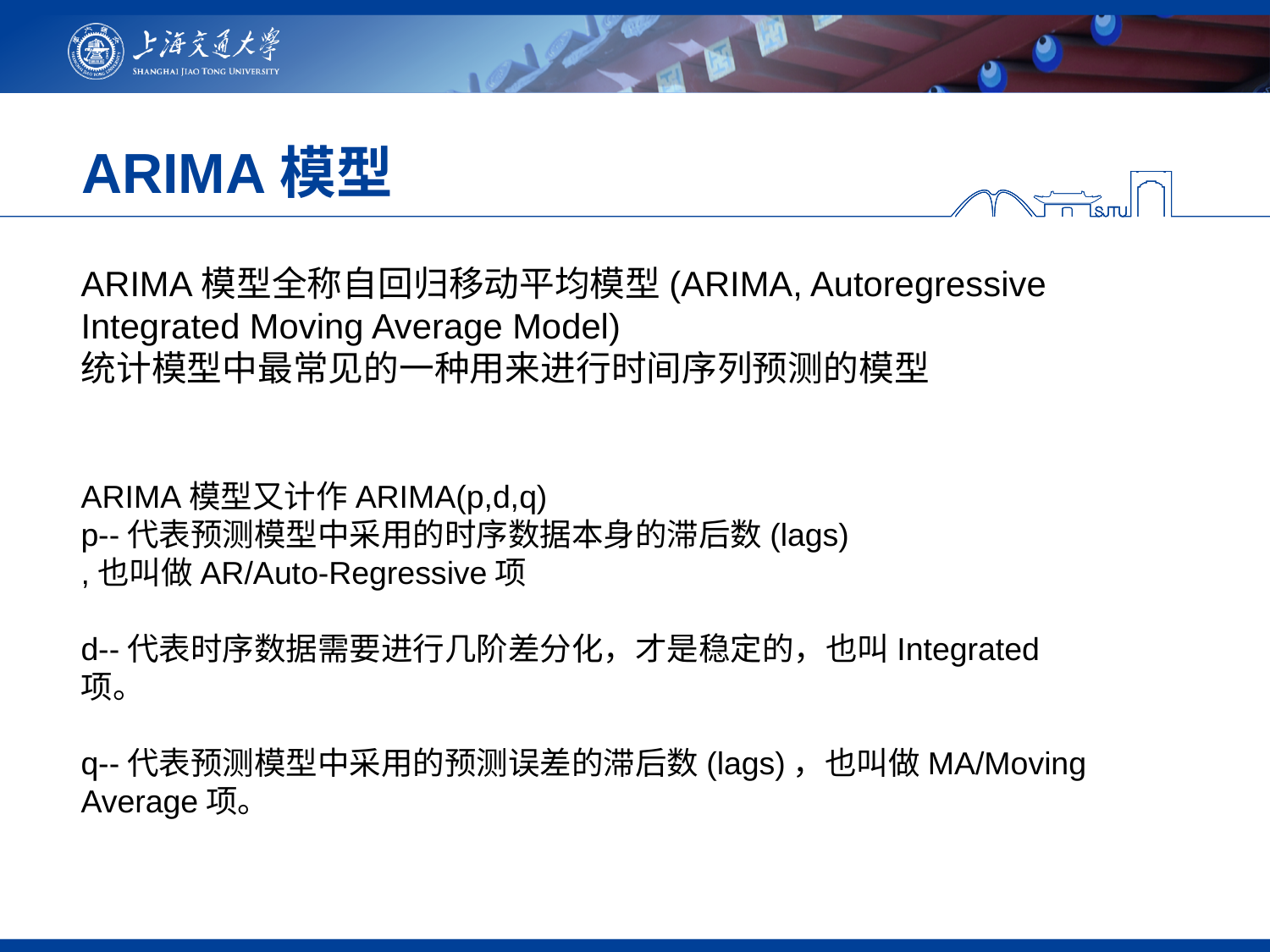

# ARIMA模型
ARIMA模型全称自回归移动平均模型(ARIMA, Autoregressive Integrated Moving Average Model)
统计模型中最常见的一种用来进行时间序列预测的模型
ARIMA模型又计作ARIMA(p,d,q)
p--代表预测模型中采用的时序数据本身的滞后数(lags) ,也叫做AR/Auto-Regressive项

d--代表时序数据需要进行几阶差分化，才是稳定的，也叫Integrated项。

q--代表预测模型中采用的预测误差的滞后数(lags)，也叫做MA/Moving Average项。